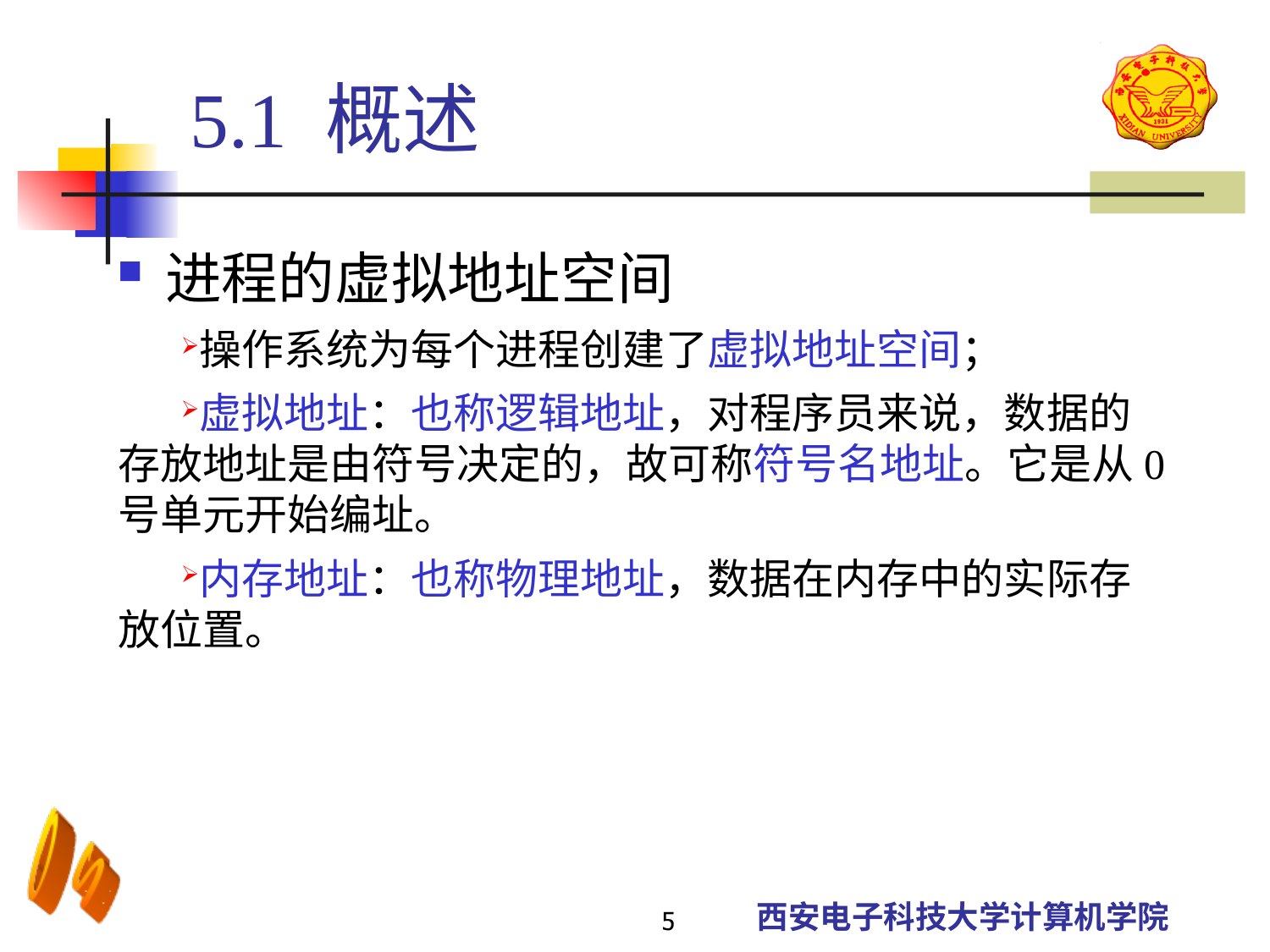

5.1 概述
进程的虚拟地址空间
操作系统为每个进程创建了虚拟地址空间；
虚拟地址：也称逻辑地址，对程序员来说，数据的存放地址是由符号决定的，故可称符号名地址。它是从0号单元开始编址。
内存地址：也称物理地址，数据在内存中的实际存放位置。

5